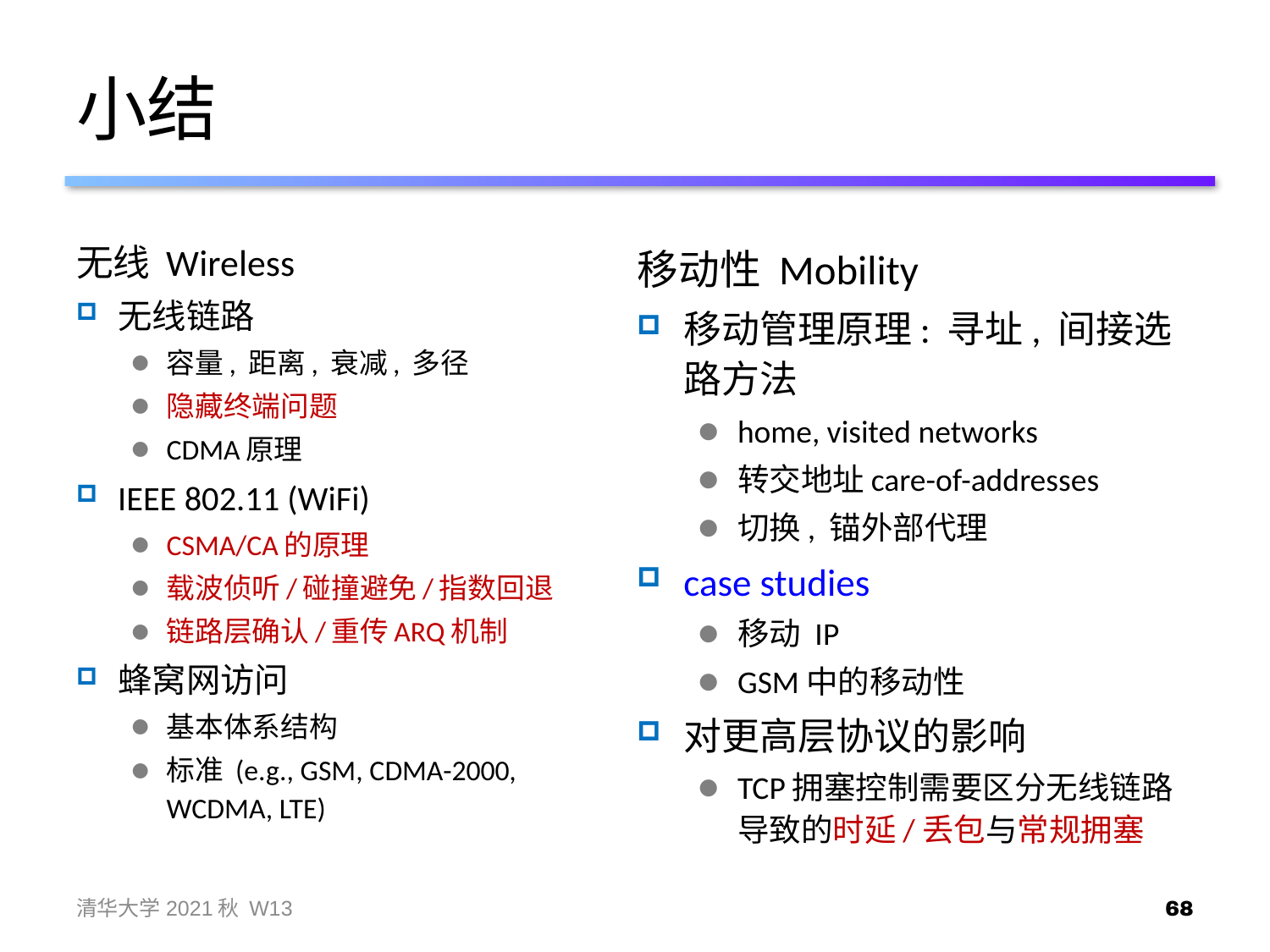

# 小结
无线 Wireless
无线链路
容量, 距离, 衰减, 多径
隐藏终端问题
CDMA原理
IEEE 802.11 (WiFi)
CSMA/CA的原理
载波侦听/碰撞避免/指数回退
链路层确认/重传ARQ机制
蜂窝网访问
基本体系结构
标准 (e.g., GSM, CDMA-2000, WCDMA, LTE)
移动性 Mobility
移动管理原理: 寻址, 间接选路方法
home, visited networks
转交地址care-of-addresses
切换, 锚外部代理
case studies
移动 IP
GSM中的移动性
对更高层协议的影响
TCP拥塞控制需要区分无线链路导致的时延/丢包与常规拥塞
清华大学2021秋 W13
68